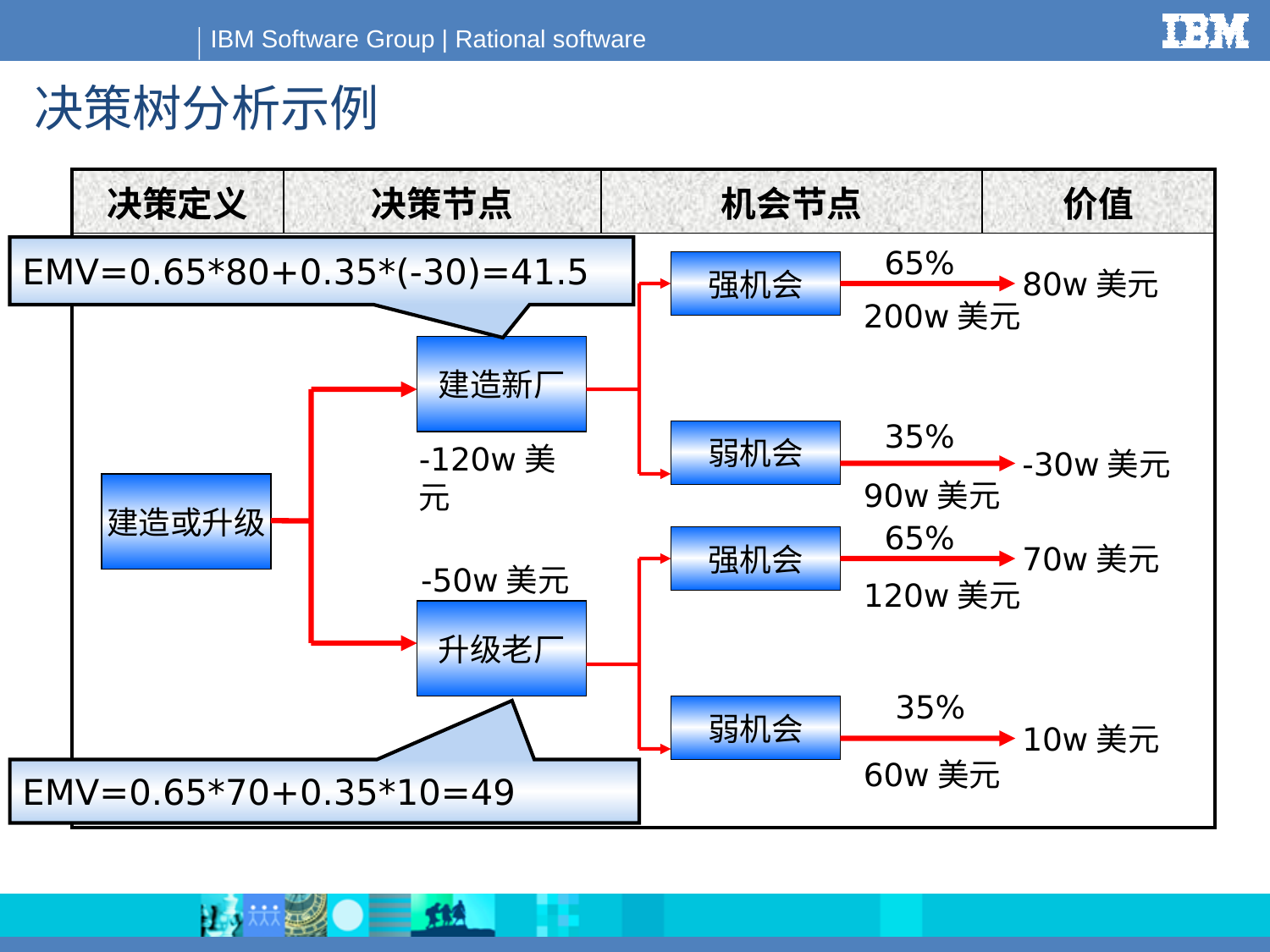

# 决策树分析示例
| 决策定义 | 决策节点 | 机会节点 | 价值 |
| --- | --- | --- | --- |
|  |  |  |  |
65%
EMV=0.65*80+0.35*(-30)=41.5
强机会
80w美元

200w美元
建造新厂

35%
弱机会
-120w美元
-30w美元

90w美元
建造或升级

65%

强机会
70w美元
-50w美元

120w美元
升级老厂

35%
弱机会
10w美元

60w美元

EMV=0.65*70+0.35*10=49